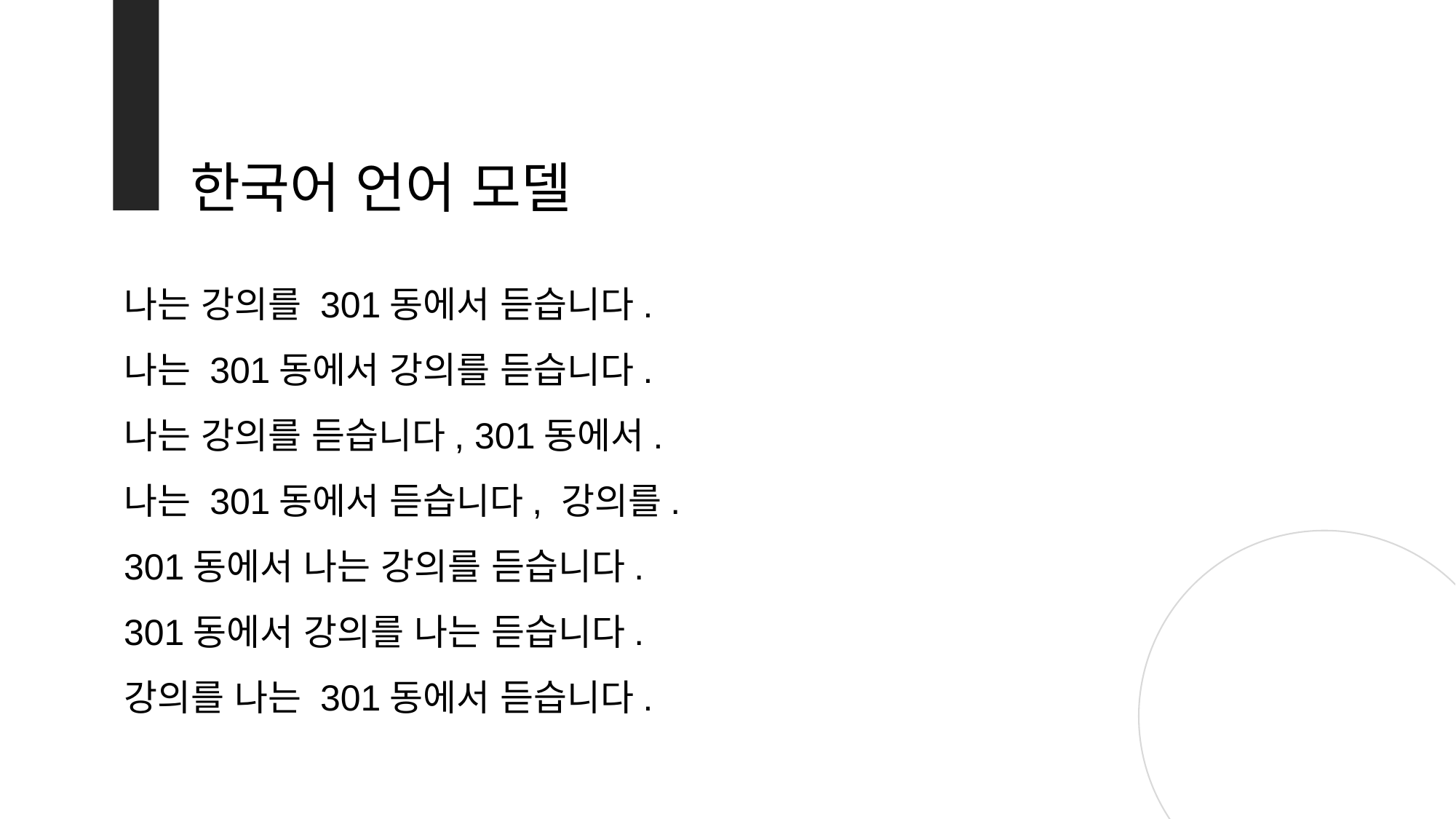

한국어 언어 모델
나는 강의를 301동에서 듣습니다.
나는 301동에서 강의를 듣습니다.
나는 강의를 듣습니다, 301동에서.
나는 301동에서 듣습니다, 강의를.
301동에서 나는 강의를 듣습니다.
301동에서 강의를 나는 듣습니다.
강의를 나는 301동에서 듣습니다.